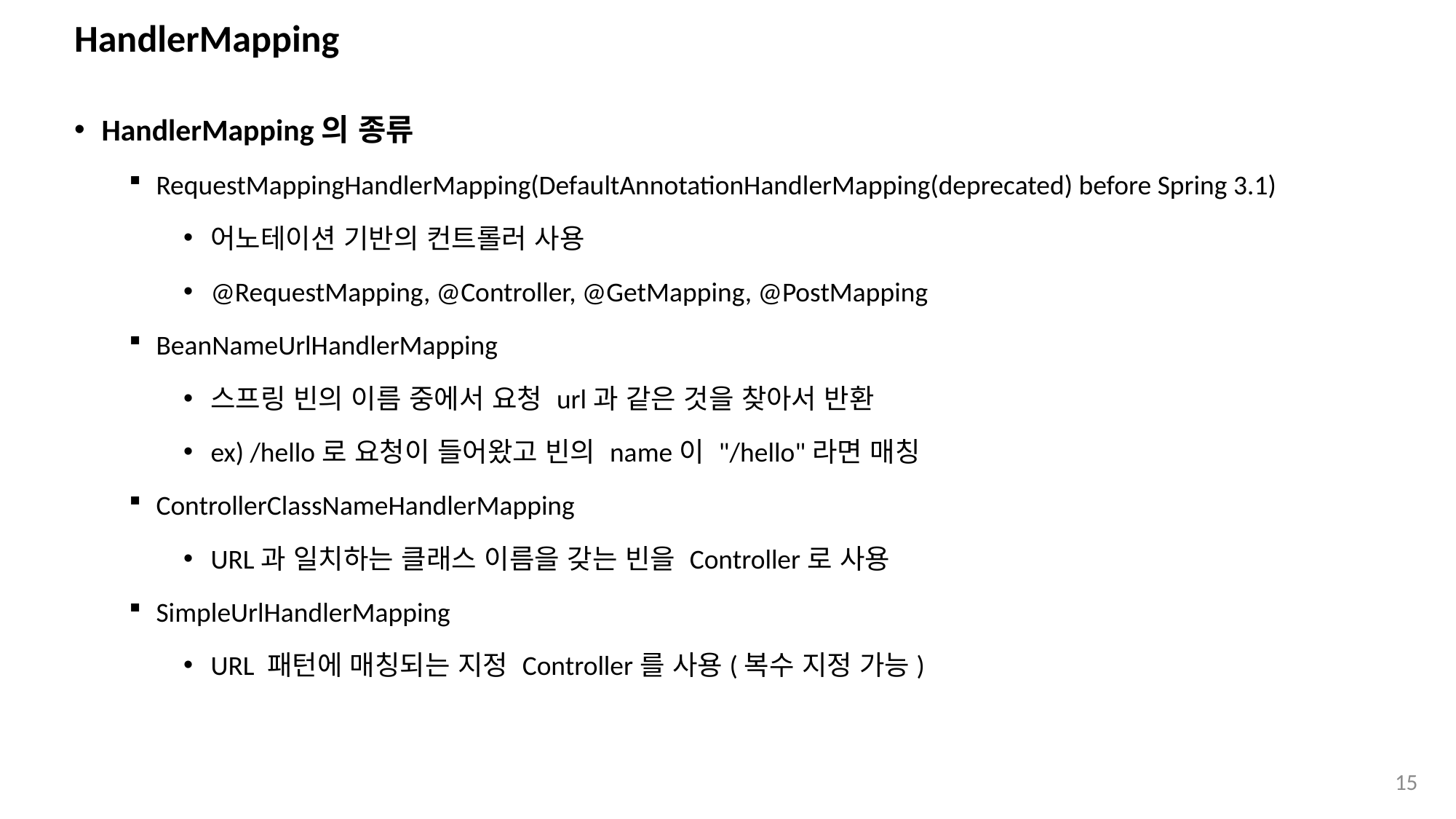

# HandlerMapping
HandlerMapping의 종류
RequestMappingHandlerMapping(DefaultAnnotationHandlerMapping(deprecated) before Spring 3.1)
어노테이션 기반의 컨트롤러 사용
@RequestMapping, @Controller, @GetMapping, @PostMapping
BeanNameUrlHandlerMapping
스프링 빈의 이름 중에서 요청 url과 같은 것을 찾아서 반환
ex) /hello로 요청이 들어왔고 빈의 name이 "/hello"라면 매칭
ControllerClassNameHandlerMapping
URL과 일치하는 클래스 이름을 갖는 빈을 Controller로 사용
SimpleUrlHandlerMapping
URL 패턴에 매칭되는 지정 Controller를 사용(복수 지정 가능)

15